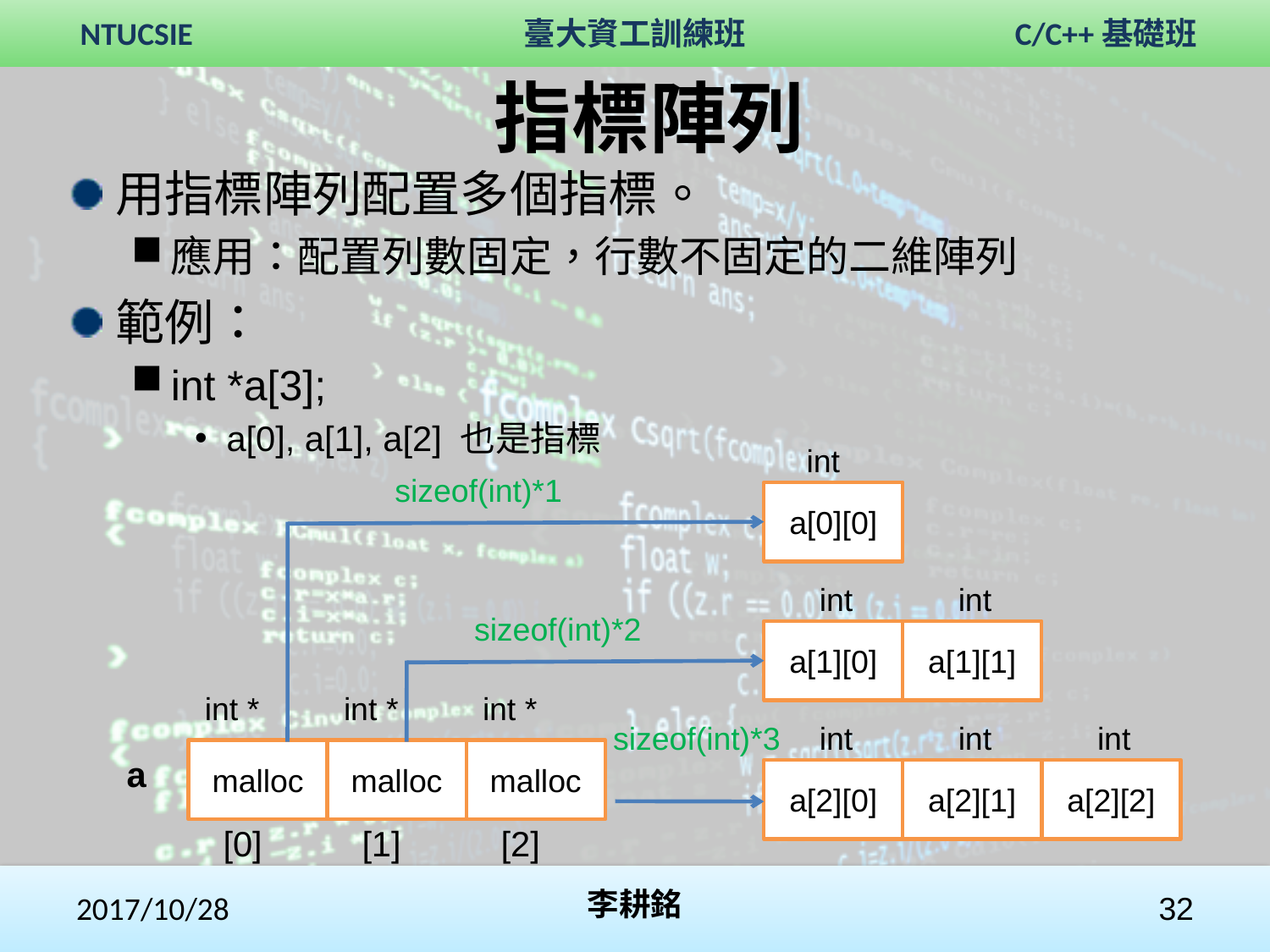

# 指標陣列
用指標陣列配置多個指標。
應用：配置列數固定，行數不固定的二維陣列
範例：
int *a[3];
a[0], a[1], a[2] 也是指標

int
sizeof(int)*1
a[0][0]
int
int
sizeof(int)*2
a[1][0]
a[1][1]
int *
int *
int *
sizeof(int)*3
int
int
int
malloc
malloc
malloc
a
a[2][0]
a[2][1]
a[2][2]
[0]
[1]
[2]
2017/10/28
李耕銘
32